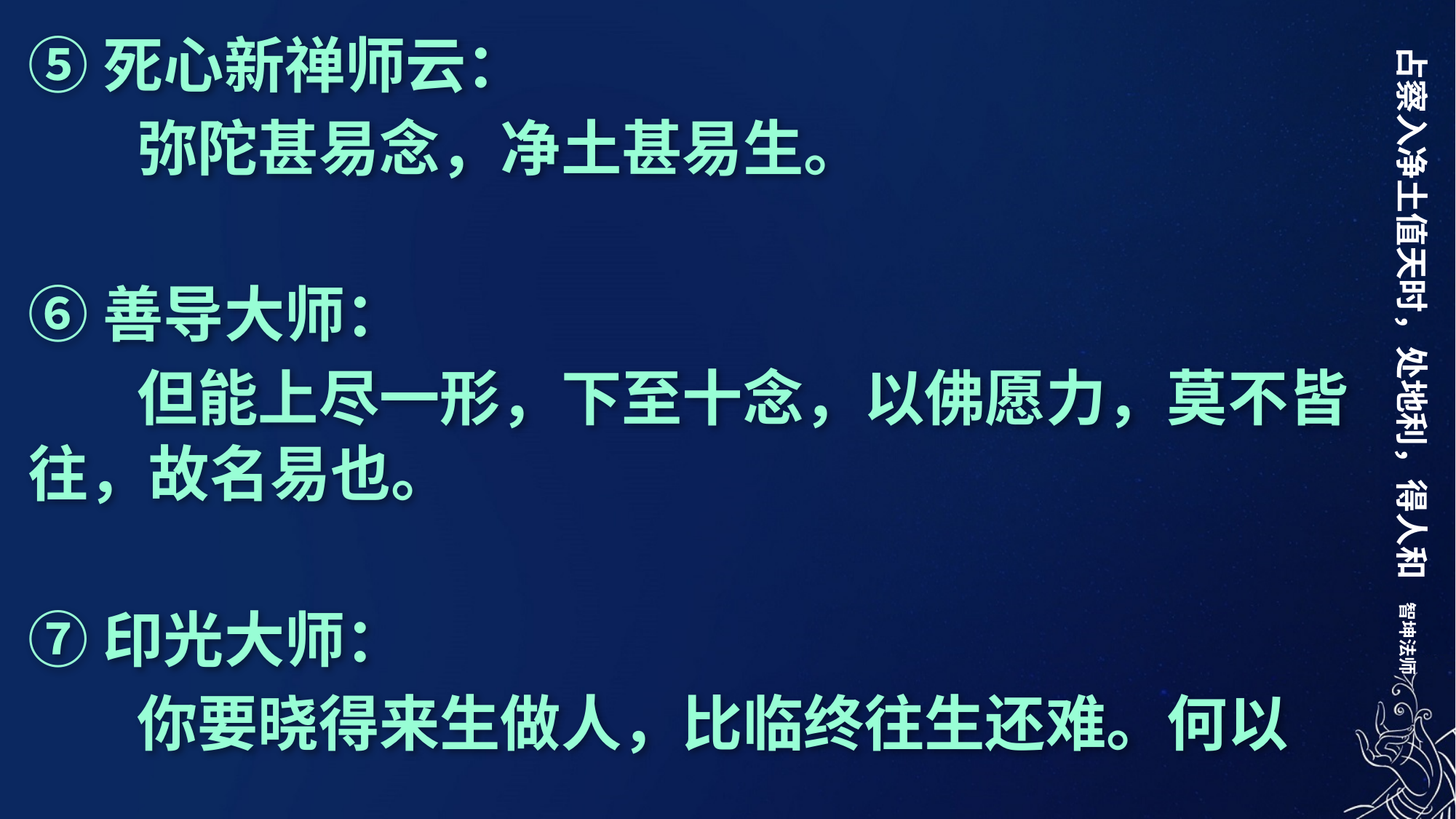

⑤死心新禅师云：
	弥陀甚易念，净土甚易生。

⑥善导大师：
	但能上尽一形，下至十念，以佛愿力，莫不皆往，故名易也。

⑦印光大师：
	你要晓得来生做人，比临终往生还难。何以